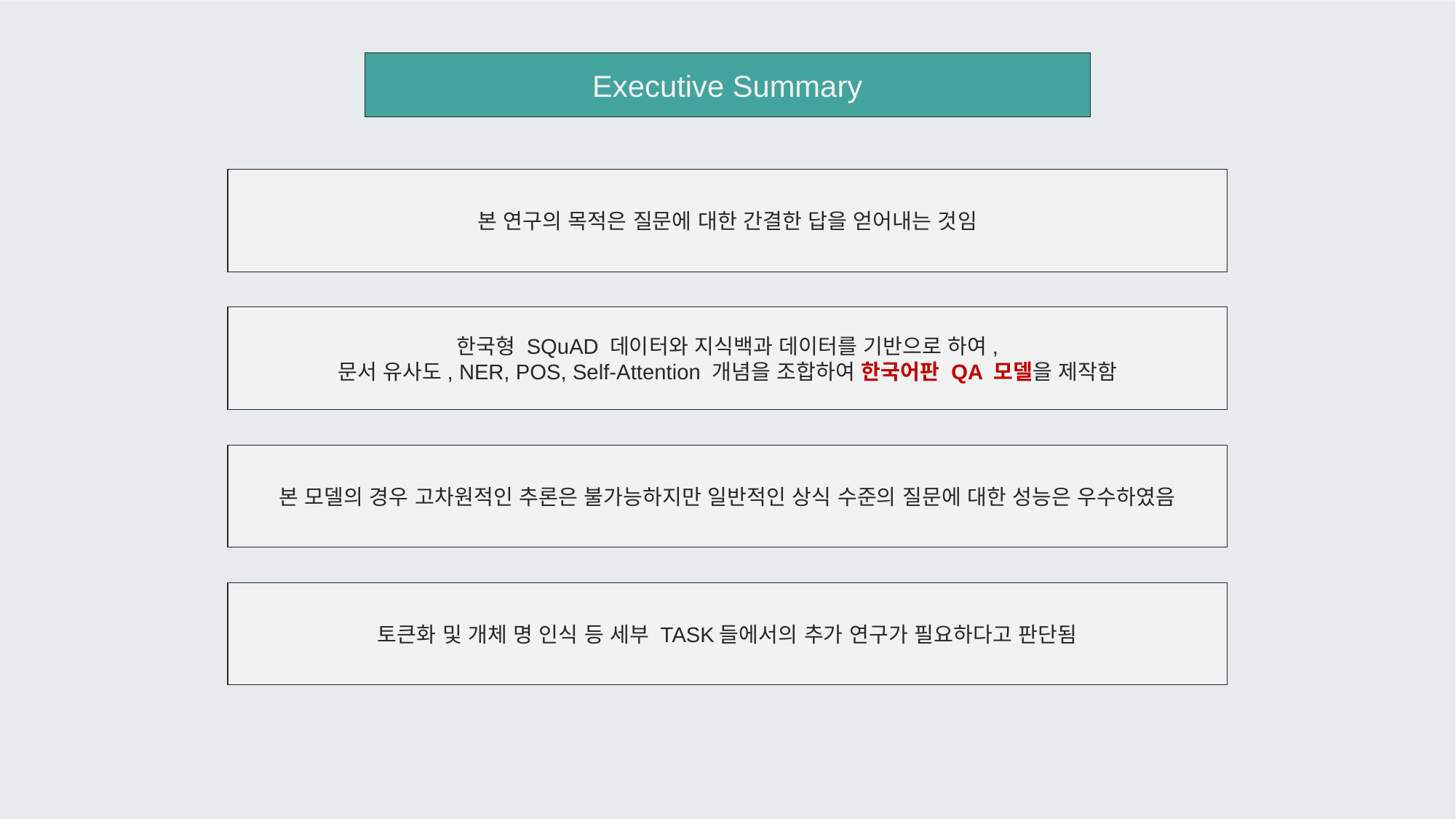

본 연구의 목적은 질문에 대한 간결한 답을 얻어내는 것임
한국형 SQuAD 데이터와 지식백과 데이터를 기반으로 하여,
문서 유사도, NER, POS, Self-Attention 개념을 조합하여 한국어판 QA 모델을 제작함
본 모델의 경우 고차원적인 추론은 불가능하지만 일반적인 상식 수준의 질문에 대한 성능은 우수하였음
토큰화 및 개체 명 인식 등 세부 TASK들에서의 추가 연구가 필요하다고 판단됨